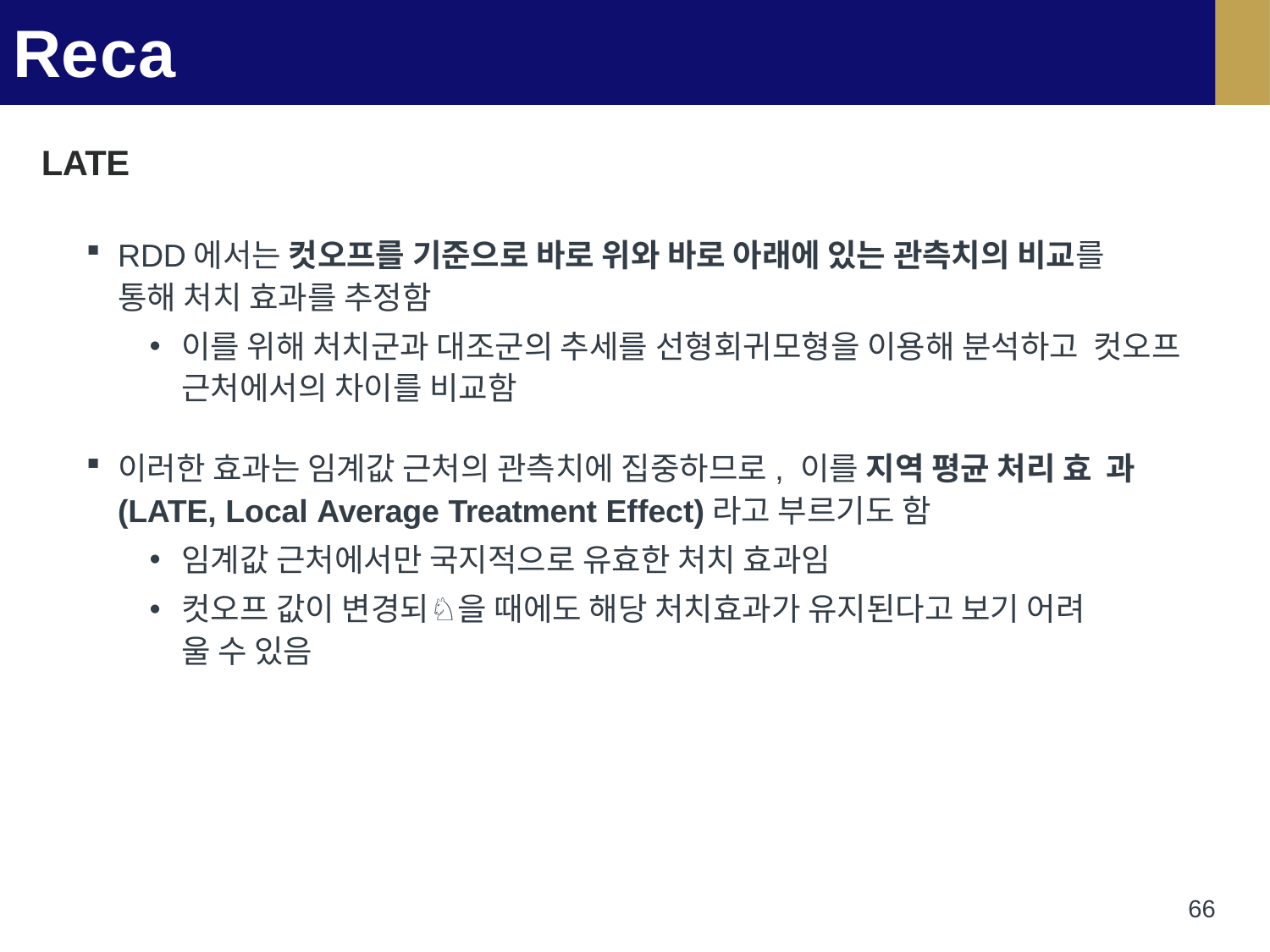

# Recap
LATE

RDD에서는 컷오프를 기준으로 바로 위와 바로 아래에 있는 관측치의 비교를
통해 처치 효과를 추정함
이를 위해 처치군과 대조군의 추세를 선형회귀모형을 이용해 분석하고  컷오프 근처에서의 차이를 비교함

이러한 효과는 임계값 근처의 관측치에 집중하므로, 이를 지역 평균 처리 효  과(LATE, Local Average Treatment Effect)라고 부르기도 함
임계값 근처에서만 국지적으로 유효한 처치 효과임
컷오프 값이 변경되♘을 때에도 해당 처치효과가 유지된다고 보기 어려
울 수 있음
66